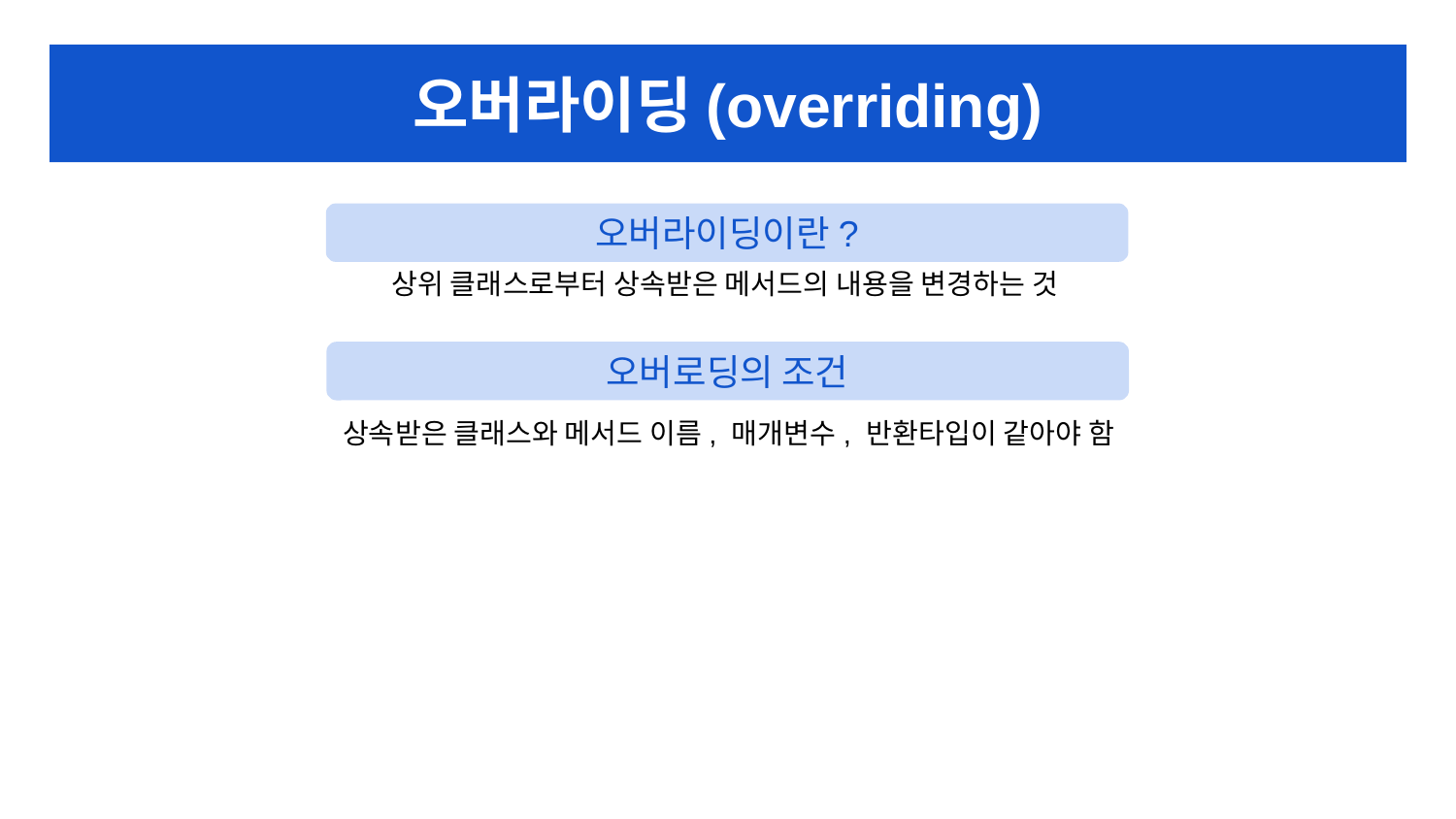

오버라이딩(overriding)
#
오버라이딩이란?
상위 클래스로부터 상속받은 메서드의 내용을 변경하는 것
오버로딩의 조건
상속받은 클래스와 메서드 이름, 매개변수, 반환타입이 같아야 함